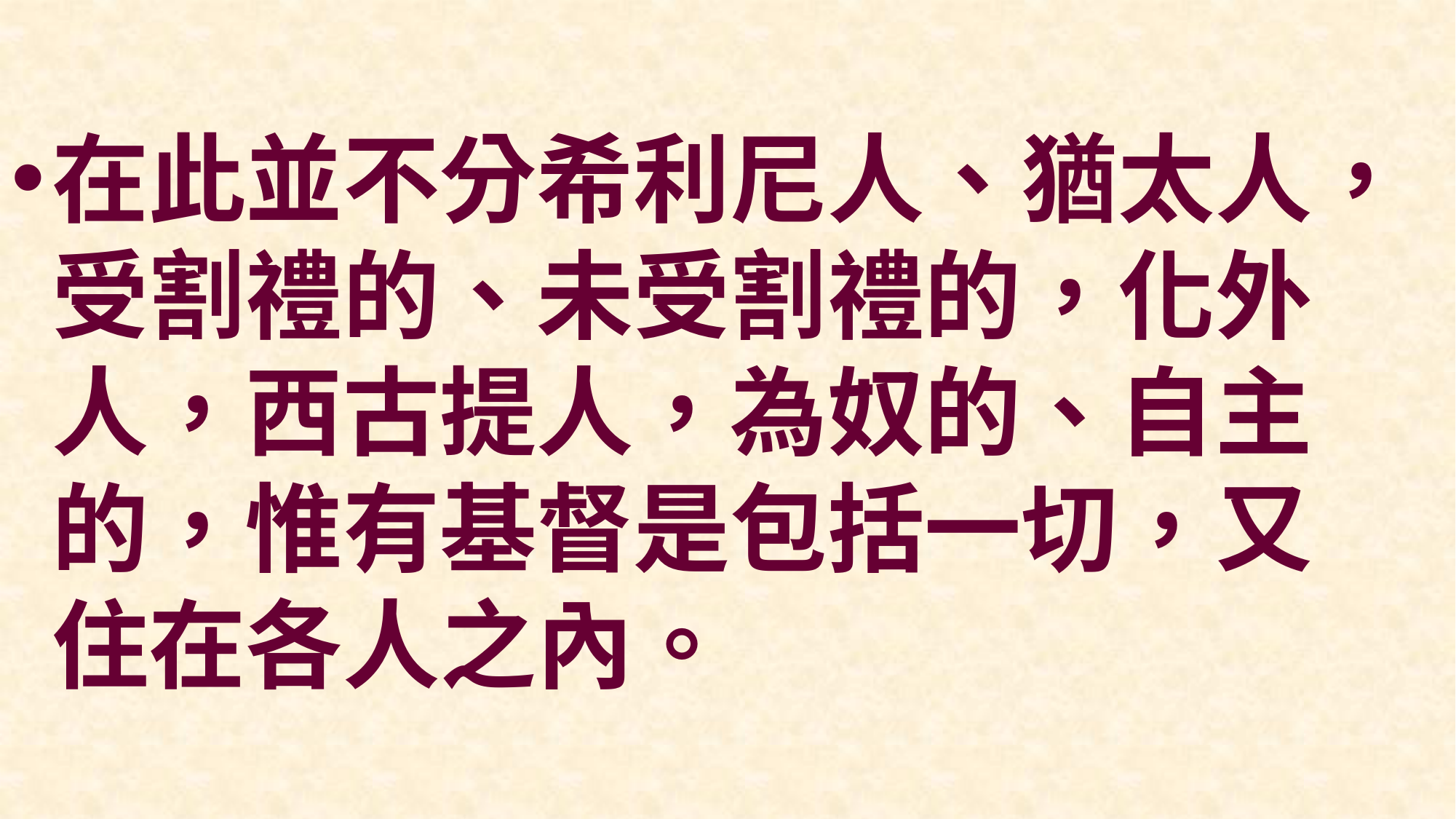

在此並不分希利尼人、猶太人，受割禮的、未受割禮的，化外人，西古提人，為奴的、自主的，惟有基督是包括一切，又住在各人之內。